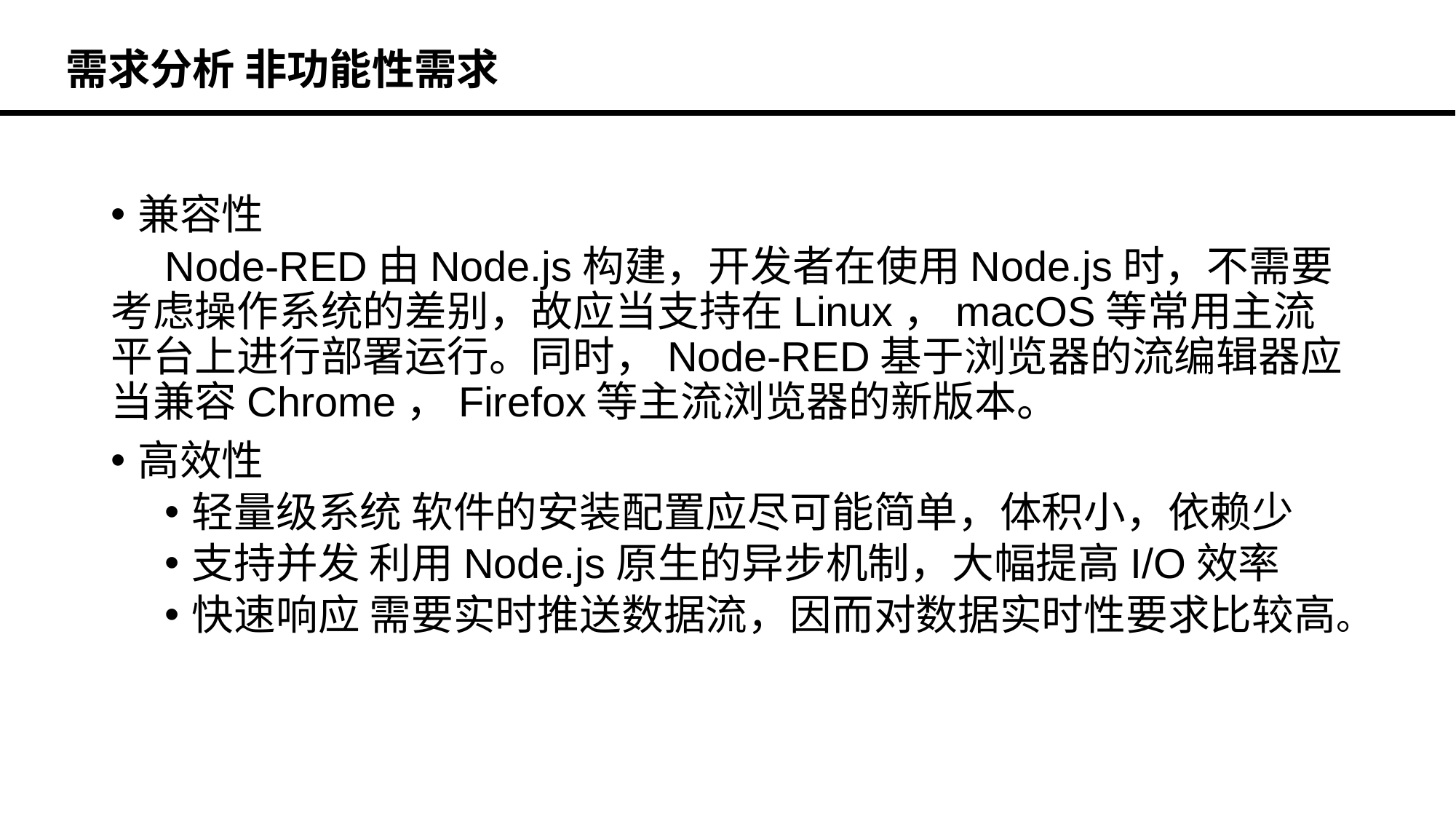

需求分析 非功能性需求
兼容性
Node-RED由Node.js构建，开发者在使用Node.js时，不需要考虑操作系统的差别，故应当支持在Linux，macOS等常用主流平台上进行部署运行。同时，Node-RED基于浏览器的流编辑器应当兼容Chrome，Firefox等主流浏览器的新版本。
高效性
轻量级系统 软件的安装配置应尽可能简单，体积小，依赖少
支持并发 利用Node.js原生的异步机制，大幅提高I/O效率
快速响应 需要实时推送数据流，因而对数据实时性要求比较高。